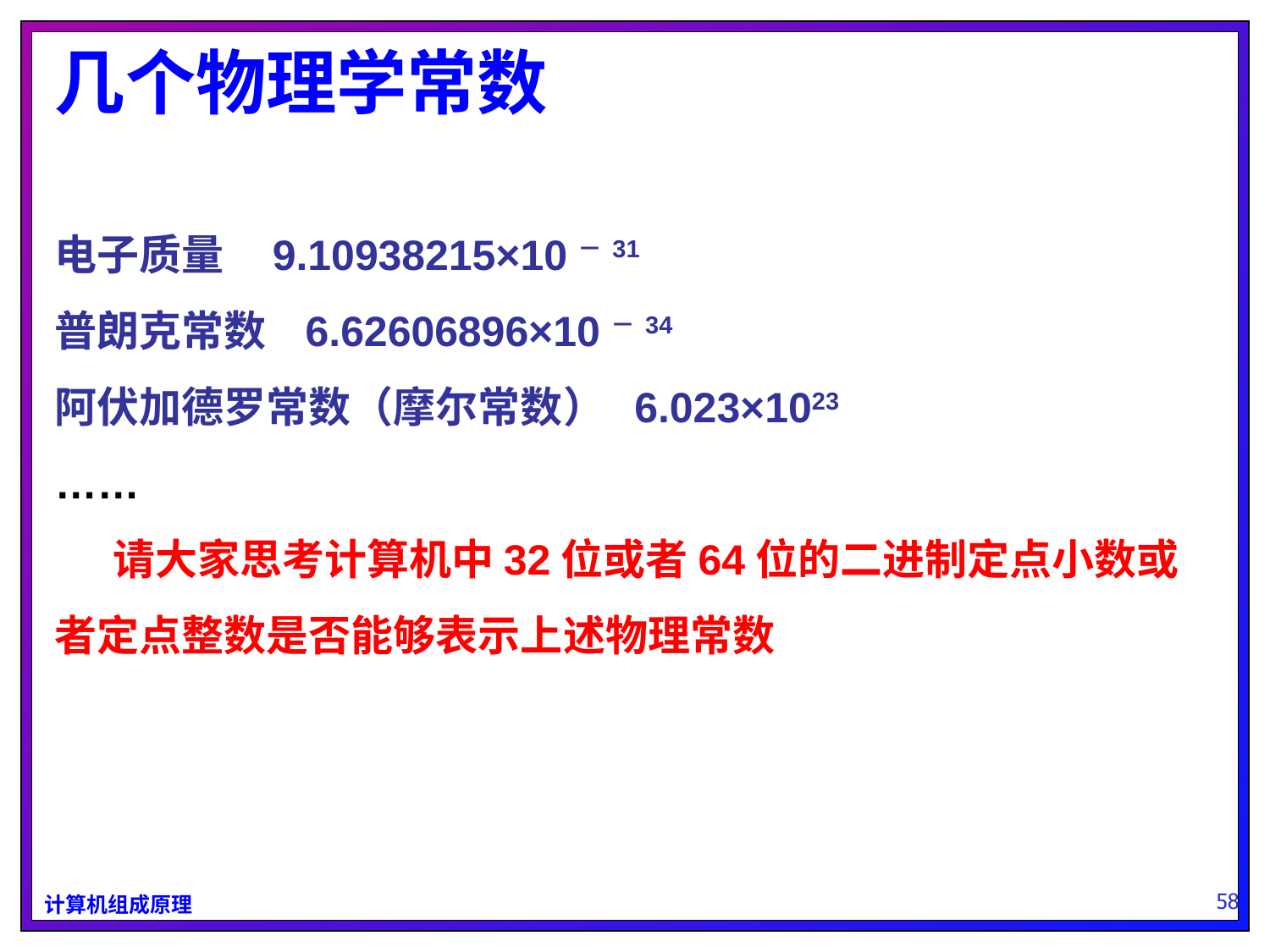

几个物理学常数
电子质量    9.10938215×10－31
普朗克常数   6.62606896×10－34
阿伏加德罗常数（摩尔常数）  6.023×1023
……
     请大家思考计算机中32位或者64位的二进制定点小数或者定点整数是否能够表示上述物理常数